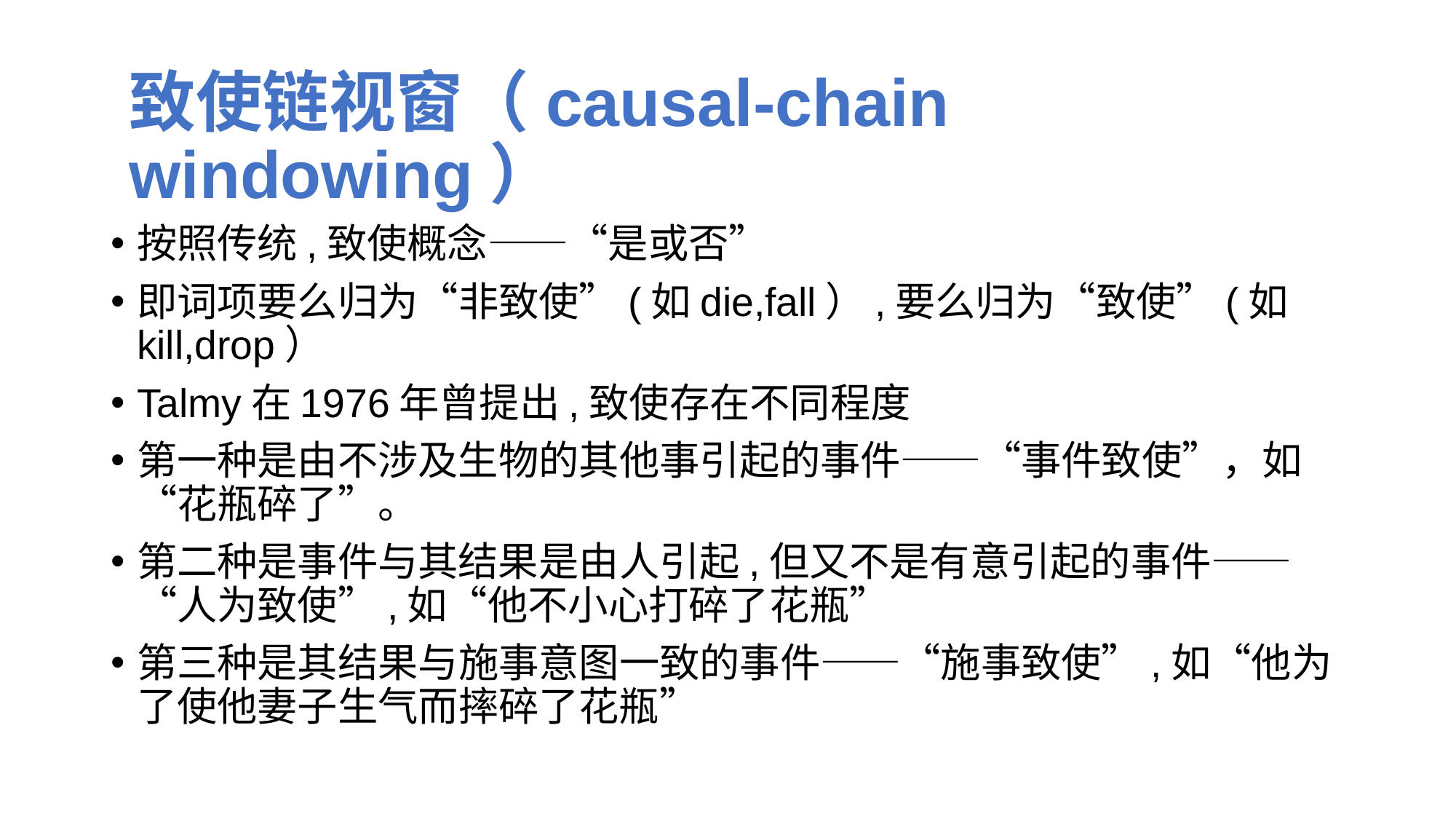

致使链视窗（causal-chain windowing）
按照传统,致使概念——“是或否”
即词项要么归为“非致使”(如die,fall）,要么归为“致使”(如kill,drop）
Talmy在1976年曾提出,致使存在不同程度
第一种是由不涉及生物的其他事引起的事件——“事件致使”，如“花瓶碎了”。
第二种是事件与其结果是由人引起,但又不是有意引起的事件——“人为致使”,如“他不小心打碎了花瓶”
第三种是其结果与施事意图一致的事件——“施事致使”,如“他为了使他妻子生气而摔碎了花瓶”